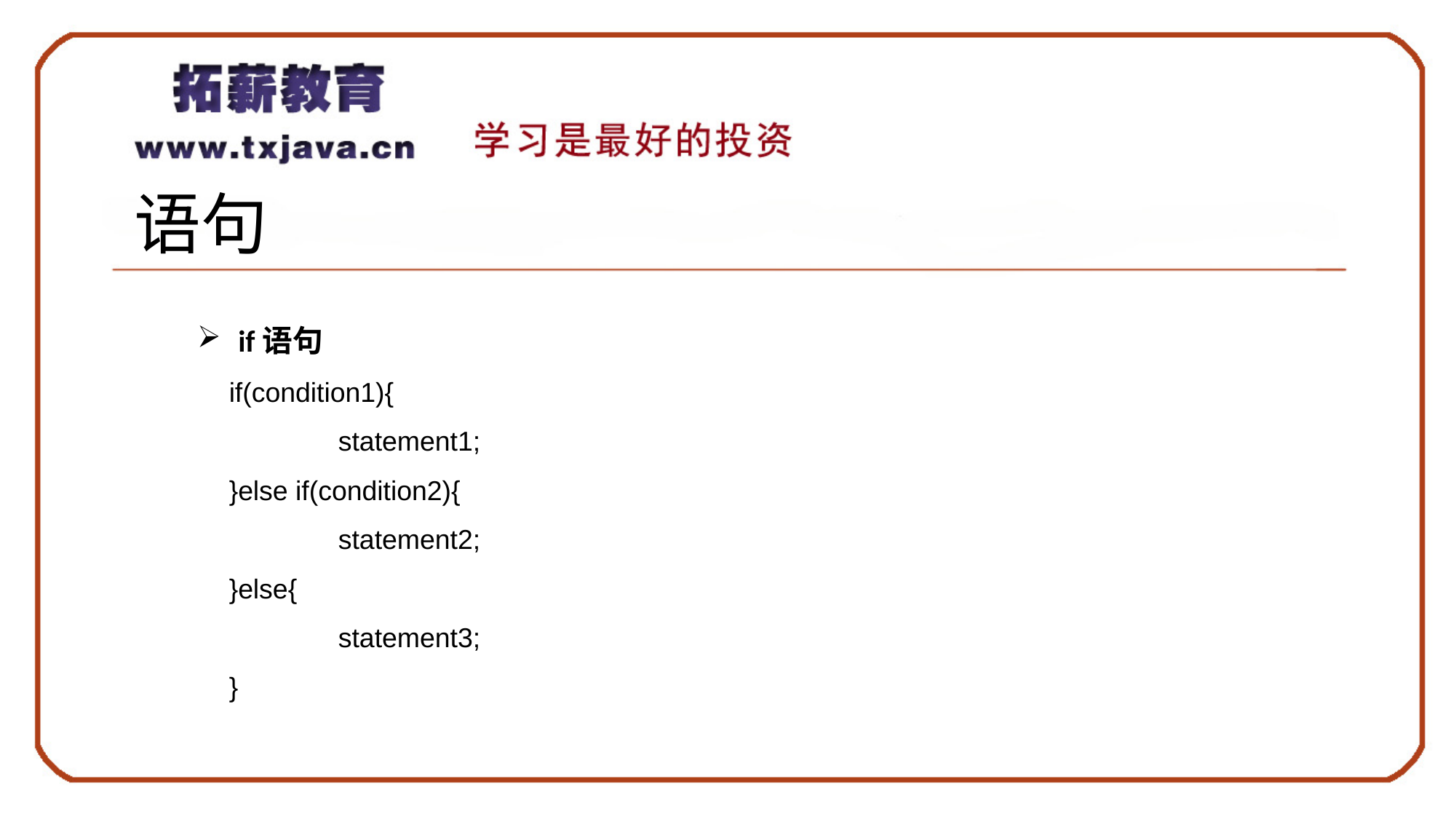

# 语句
if语句
if(condition1){
	statement1;
}else if(condition2){
	statement2;
}else{
	statement3;
}